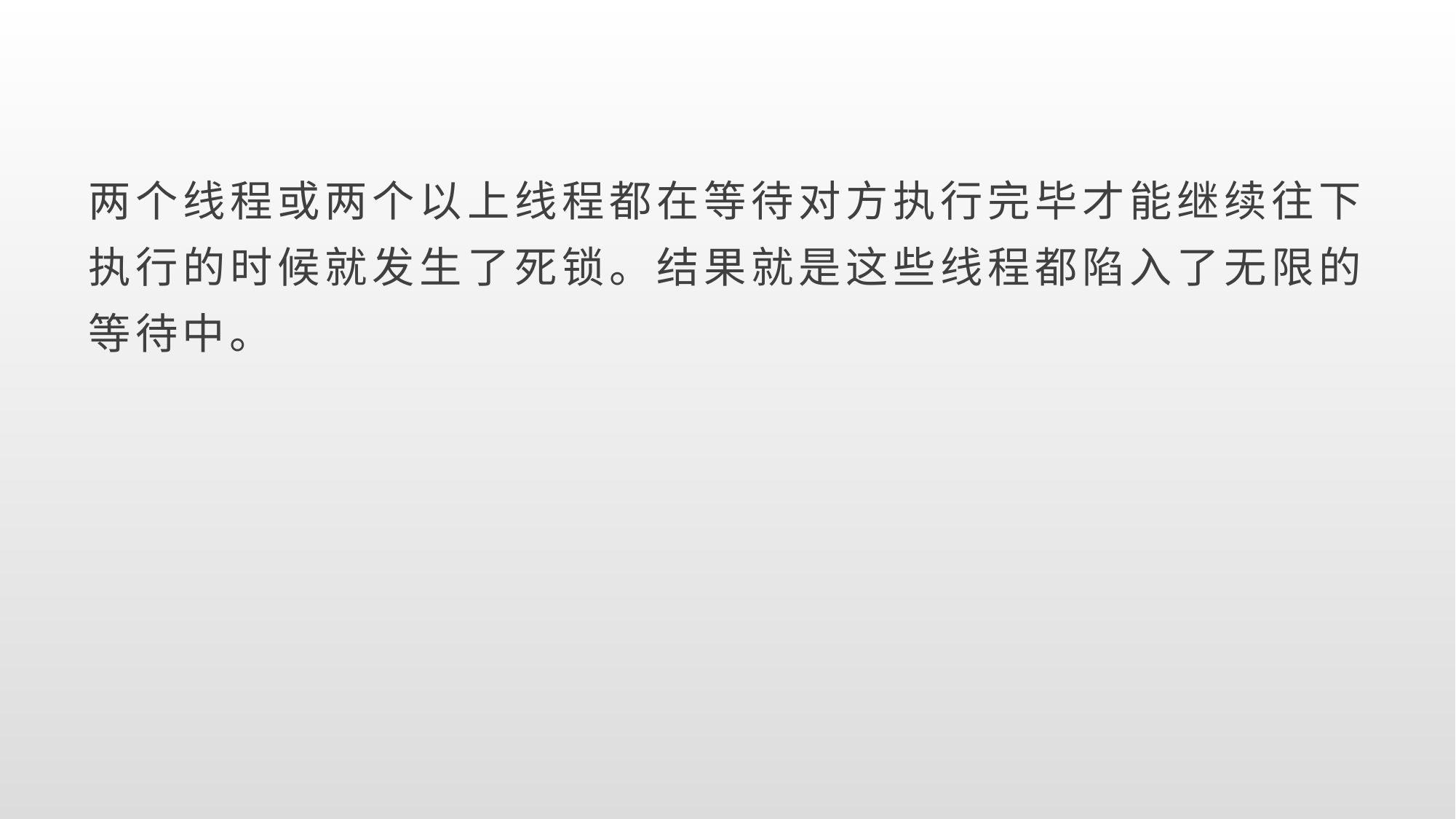

两个线程或两个以上线程都在等待对方执行完毕才能继续往下执行的时候就发生了死锁。结果就是这些线程都陷入了无限的等待中。